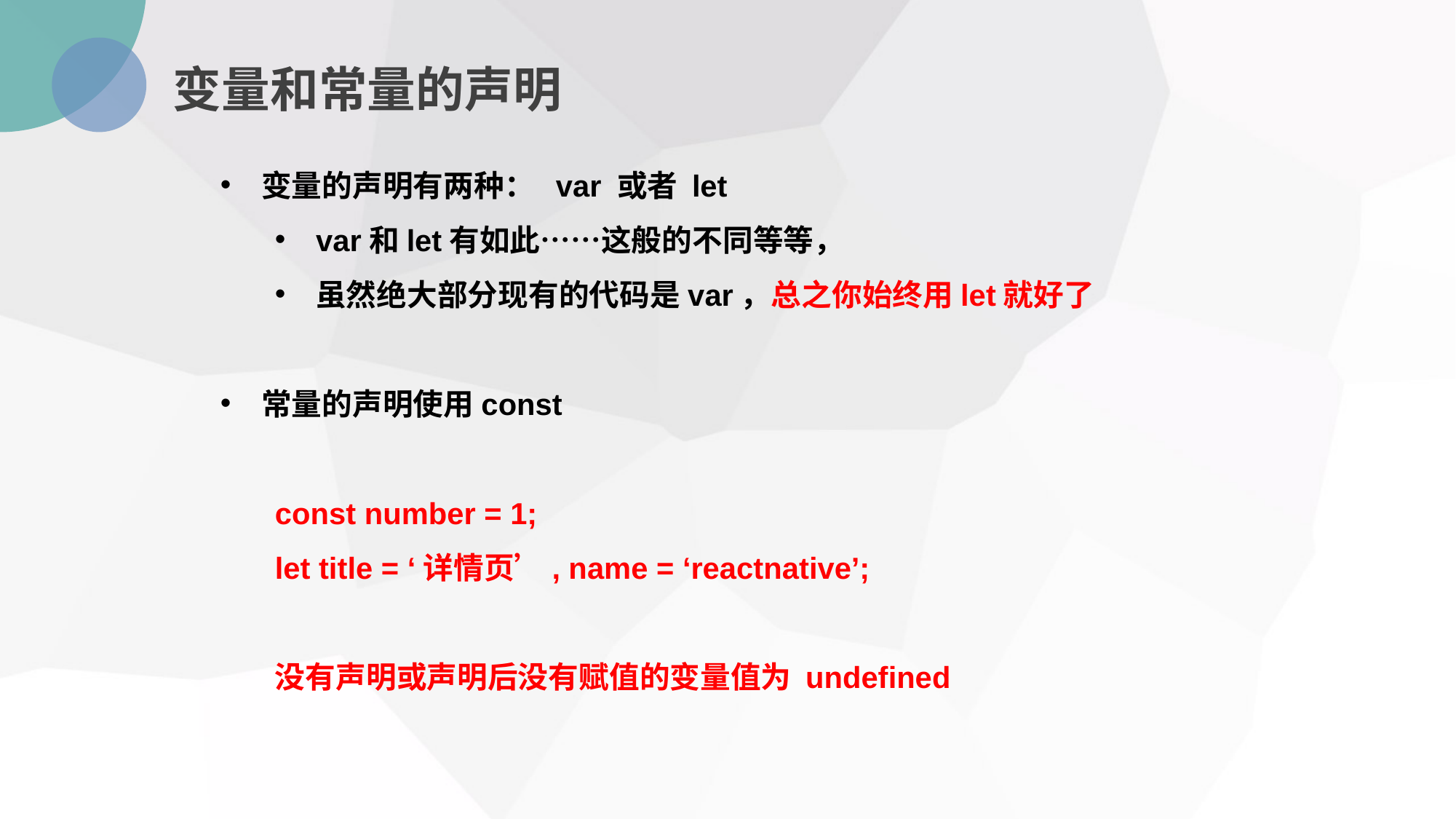

变量和常量的声明
变量的声明有两种：  var 或者 let
var和let有如此……这般的不同等等，
虽然绝大部分现有的代码是var，总之你始终用let就好了

常量的声明使用const

const number = 1;
let title = ‘详情页’, name = ‘reactnative’;

没有声明或声明后没有赋值的变量值为 undefined